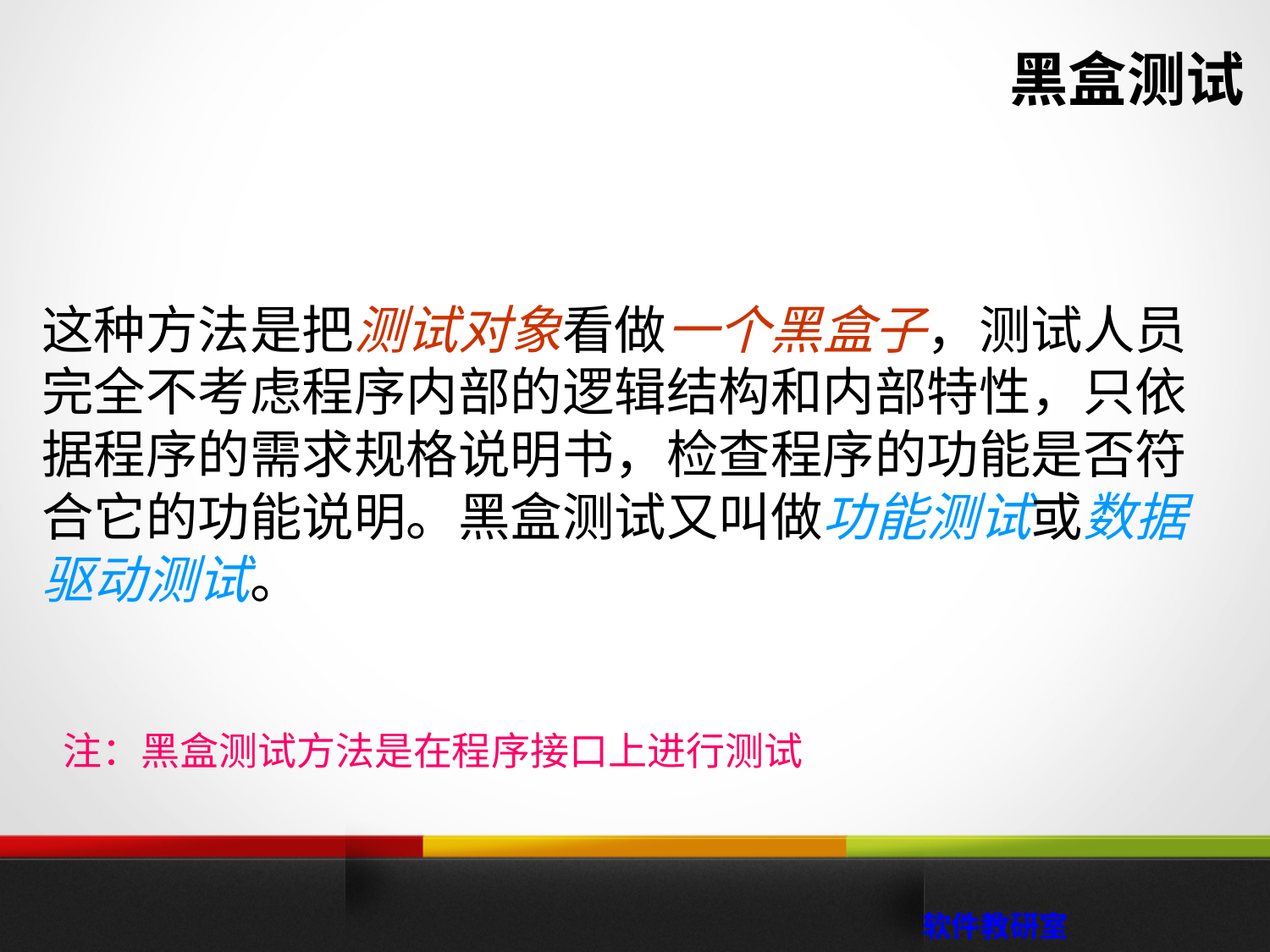

黑盒测试
这种方法是把测试对象看做一个黑盒子，测试人员完全不考虑程序内部的逻辑结构和内部特性，只依据程序的需求规格说明书，检查程序的功能是否符合它的功能说明。黑盒测试又叫做功能测试或数据驱动测试。
注：黑盒测试方法是在程序接口上进行测试
                                     软件教研室